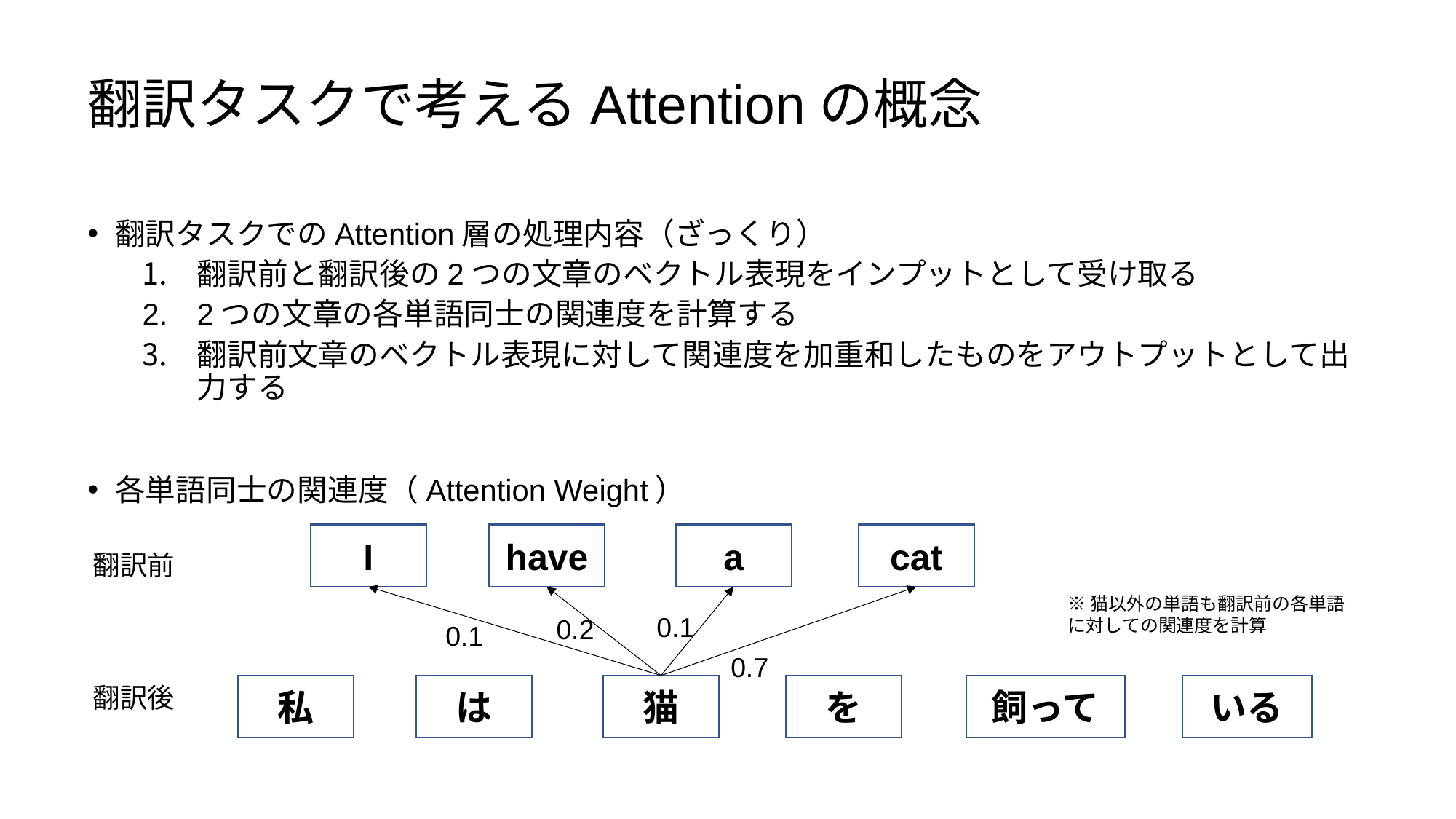

# 翻訳タスクで考えるAttentionの概念
翻訳タスクでのAttention層の処理内容（ざっくり）
翻訳前と翻訳後の2つの文章のベクトル表現をインプットとして受け取る
2つの文章の各単語同士の関連度を計算する
翻訳前文章のベクトル表現に対して関連度を加重和したものをアウトプットとして出力する

各単語同士の関連度（Attention Weight）
cat
I
have
a
翻訳前
※猫以外の単語も翻訳前の各単語に対しての関連度を計算
0.1
0.2
0.1
0.7
翻訳後
いる
を
飼って
私
は
猫